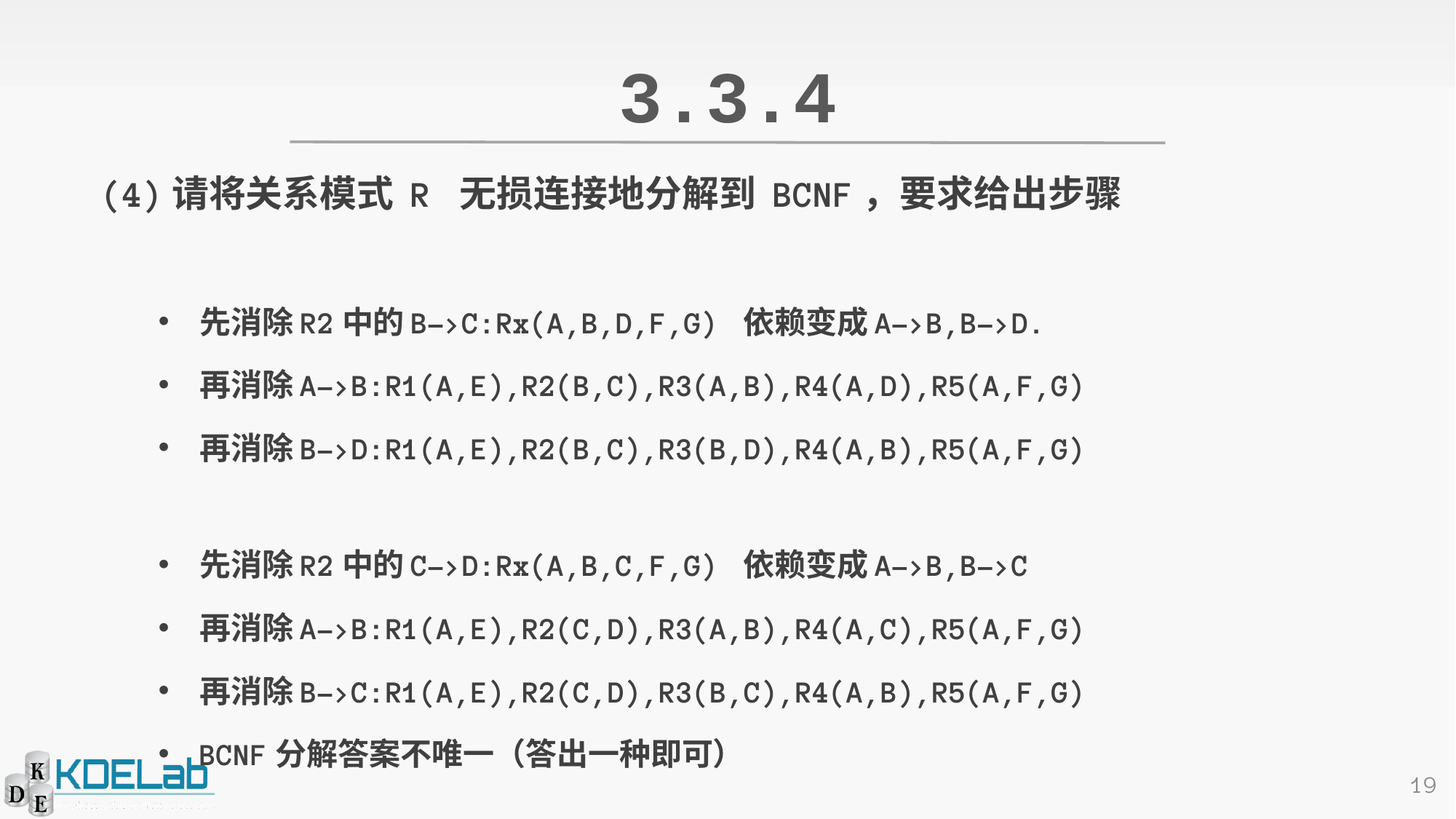

# 3.3.4
(4)请将关系模式 R 无损连接地分解到 BCNF，要求给出步骤

先消除R2中的B->C:Rx(A,B,D,F,G) 依赖变成A->B,B->D.
再消除A->B:R1(A,E),R2(B,C),R3(A,B),R4(A,D),R5(A,F,G)
再消除B->D:R1(A,E),R2(B,C),R3(B,D),R4(A,B),R5(A,F,G)

先消除R2中的C->D:Rx(A,B,C,F,G) 依赖变成A->B,B->C
再消除A->B:R1(A,E),R2(C,D),R3(A,B),R4(A,C),R5(A,F,G)
再消除B->C:R1(A,E),R2(C,D),R3(B,C),R4(A,B),R5(A,F,G)
BCNF分解答案不唯一（答出一种即可）

19